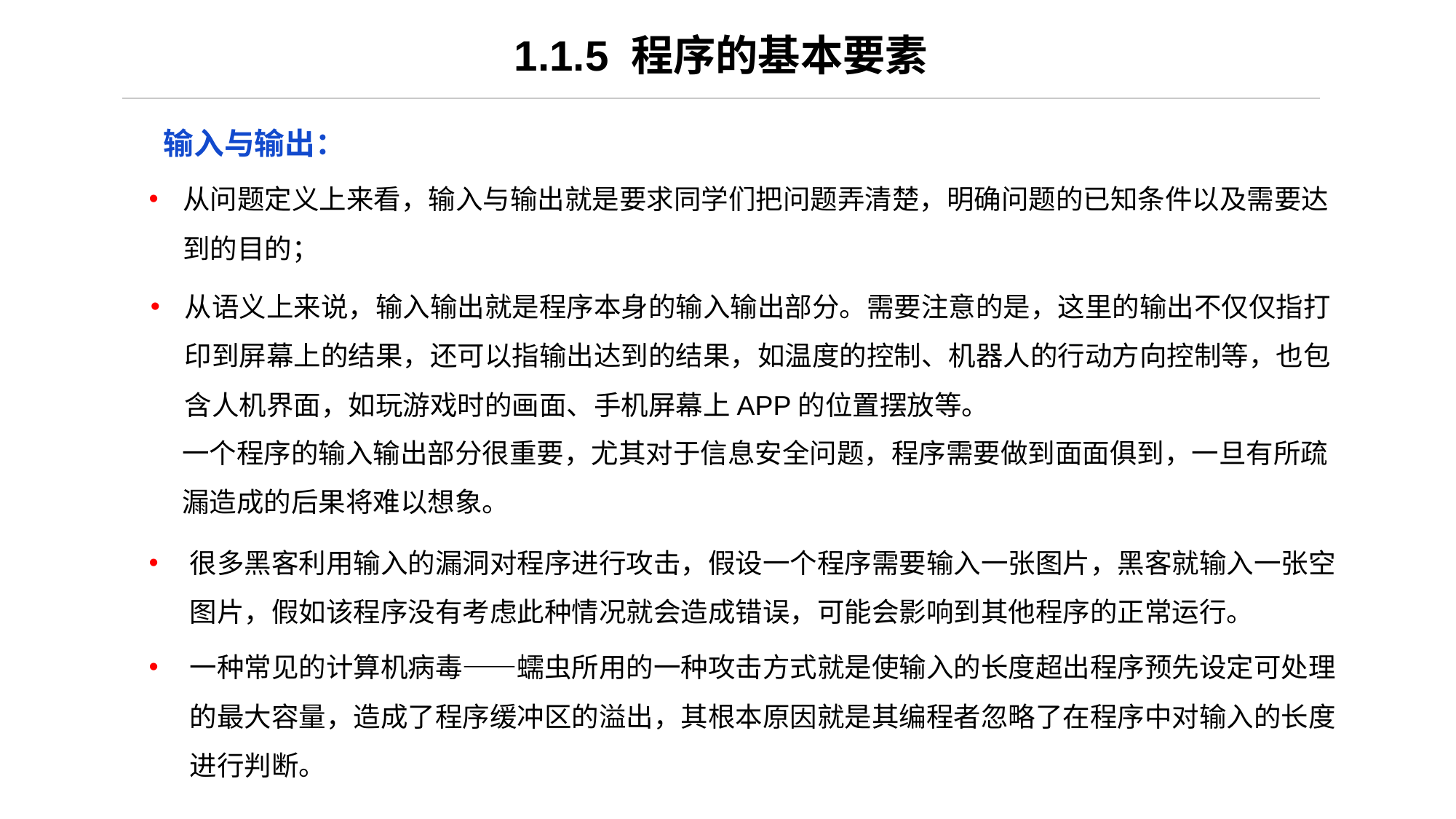

1.1.5 程序的基本要素
输入与输出：
从问题定义上来看，输入与输出就是要求同学们把问题弄清楚，明确问题的已知条件以及需要达到的目的；
从语义上来说，输入输出就是程序本身的输入输出部分。需要注意的是，这里的输出不仅仅指打印到屏幕上的结果，还可以指输出达到的结果，如温度的控制、机器人的行动方向控制等，也包含人机界面，如玩游戏时的画面、手机屏幕上APP的位置摆放等。
一个程序的输入输出部分很重要，尤其对于信息安全问题，程序需要做到面面俱到，一旦有所疏漏造成的后果将难以想象。
很多黑客利用输入的漏洞对程序进行攻击，假设一个程序需要输入一张图片，黑客就输入一张空图片，假如该程序没有考虑此种情况就会造成错误，可能会影响到其他程序的正常运行。
一种常见的计算机病毒——蠕虫所用的一种攻击方式就是使输入的长度超出程序预先设定可处理的最大容量，造成了程序缓冲区的溢出，其根本原因就是其编程者忽略了在程序中对输入的长度进行判断。